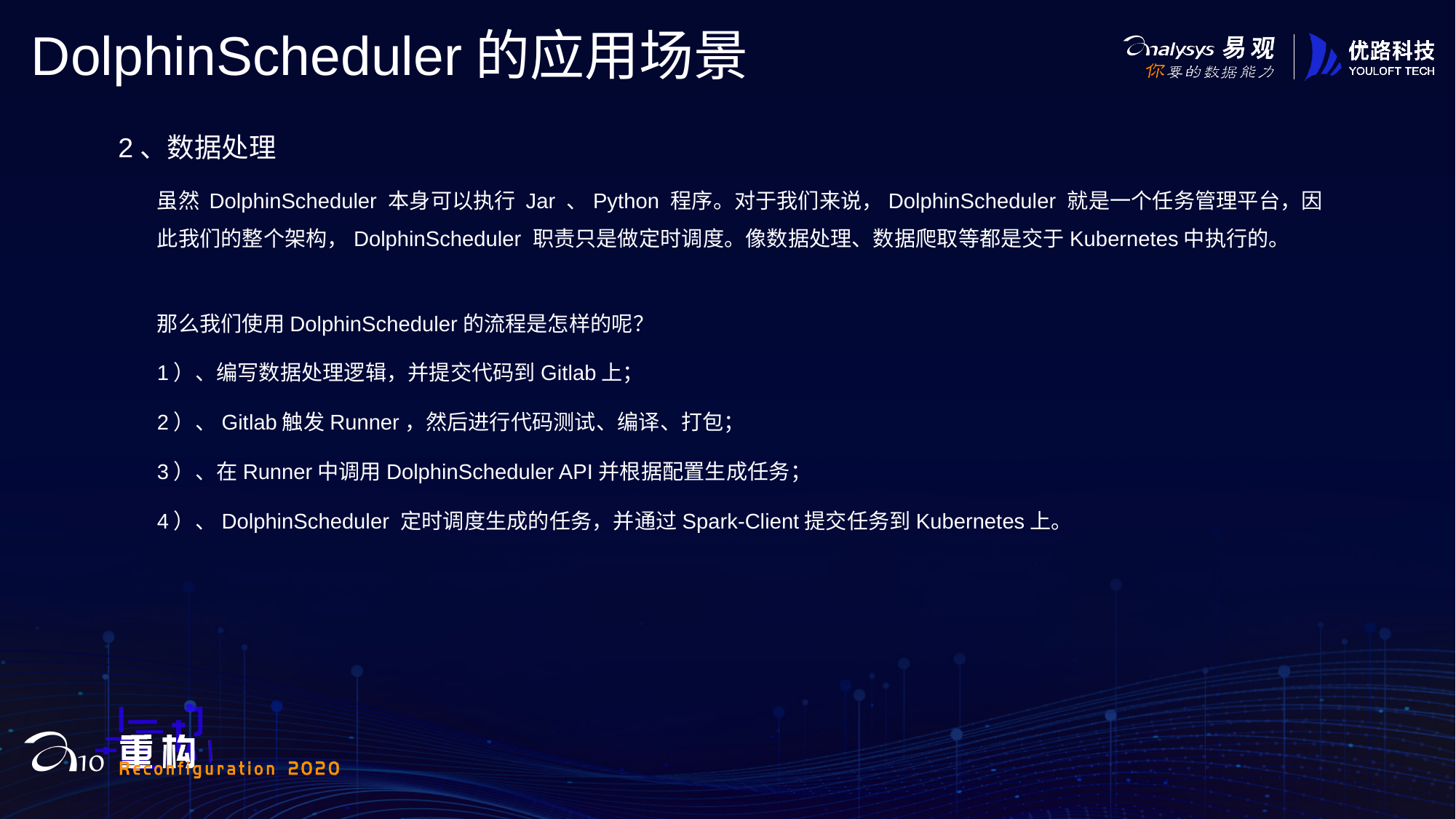

# DolphinScheduler的应用场景
2、数据处理
虽然 DolphinScheduler 本身可以执行 Jar 、Python 程序。对于我们来说，DolphinScheduler 就是一个任务管理平台，因此我们的整个架构，DolphinScheduler 职责只是做定时调度。像数据处理、数据爬取等都是交于Kubernetes中执行的。
那么我们使用DolphinScheduler的流程是怎样的呢？
1）、编写数据处理逻辑，并提交代码到Gitlab上；
2）、Gitlab触发Runner，然后进行代码测试、编译、打包；
3）、在Runner中调用DolphinScheduler API并根据配置生成任务；
4）、DolphinScheduler 定时调度生成的任务，并通过Spark-Client提交任务到Kubernetes上。